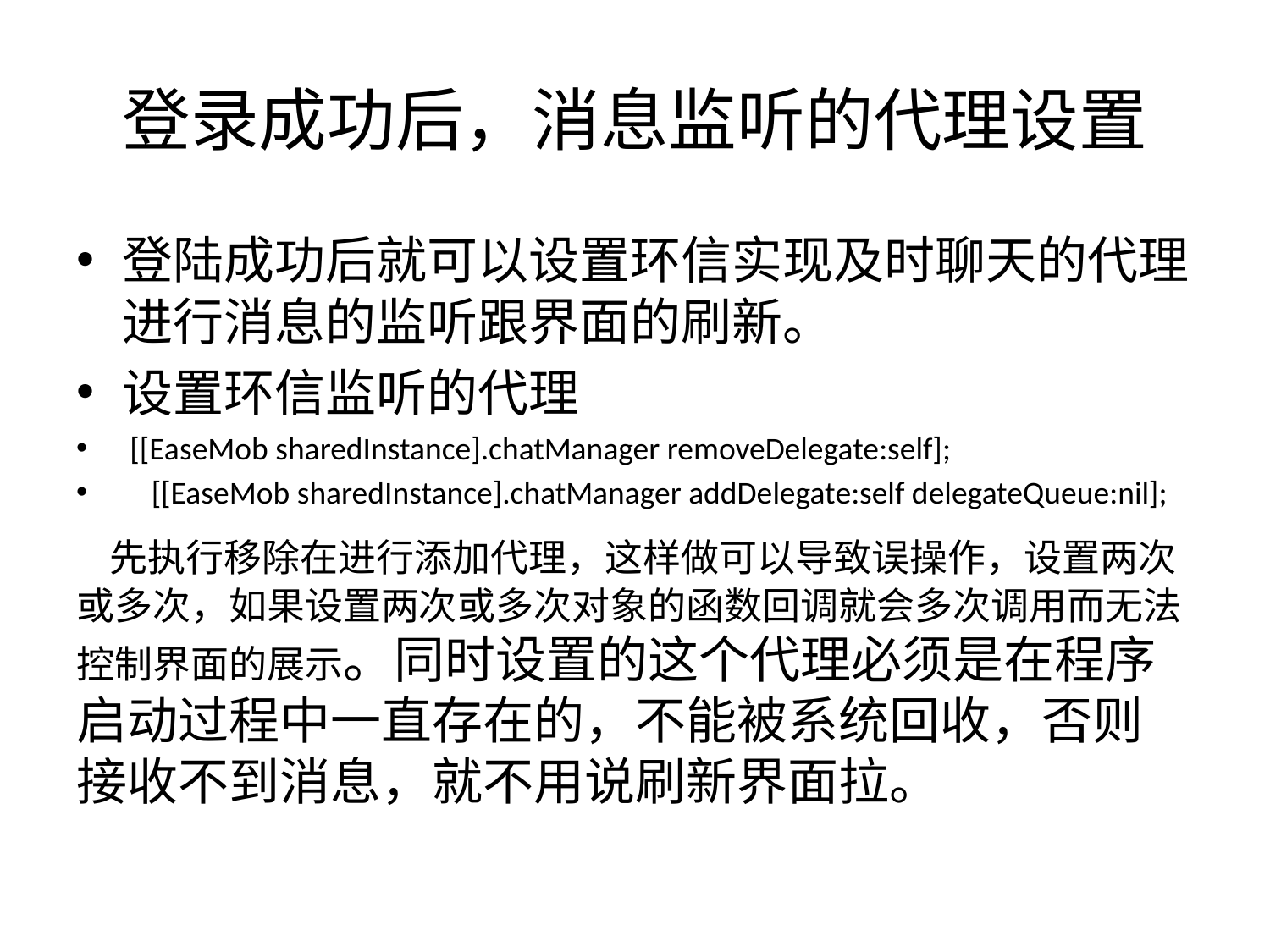

# 登录成功后，消息监听的代理设置
登陆成功后就可以设置环信实现及时聊天的代理进行消息的监听跟界面的刷新。
设置环信监听的代理
 [[EaseMob sharedInstance].chatManager removeDelegate:self];
    [[EaseMob sharedInstance].chatManager addDelegate:self delegateQueue:nil];
  先执行移除在进行添加代理，这样做可以导致误操作，设置两次或多次，如果设置两次或多次对象的函数回调就会多次调用而无法控制界面的展示。同时设置的这个代理必须是在程序启动过程中一直存在的，不能被系统回收，否则接收不到消息，就不用说刷新界面拉。